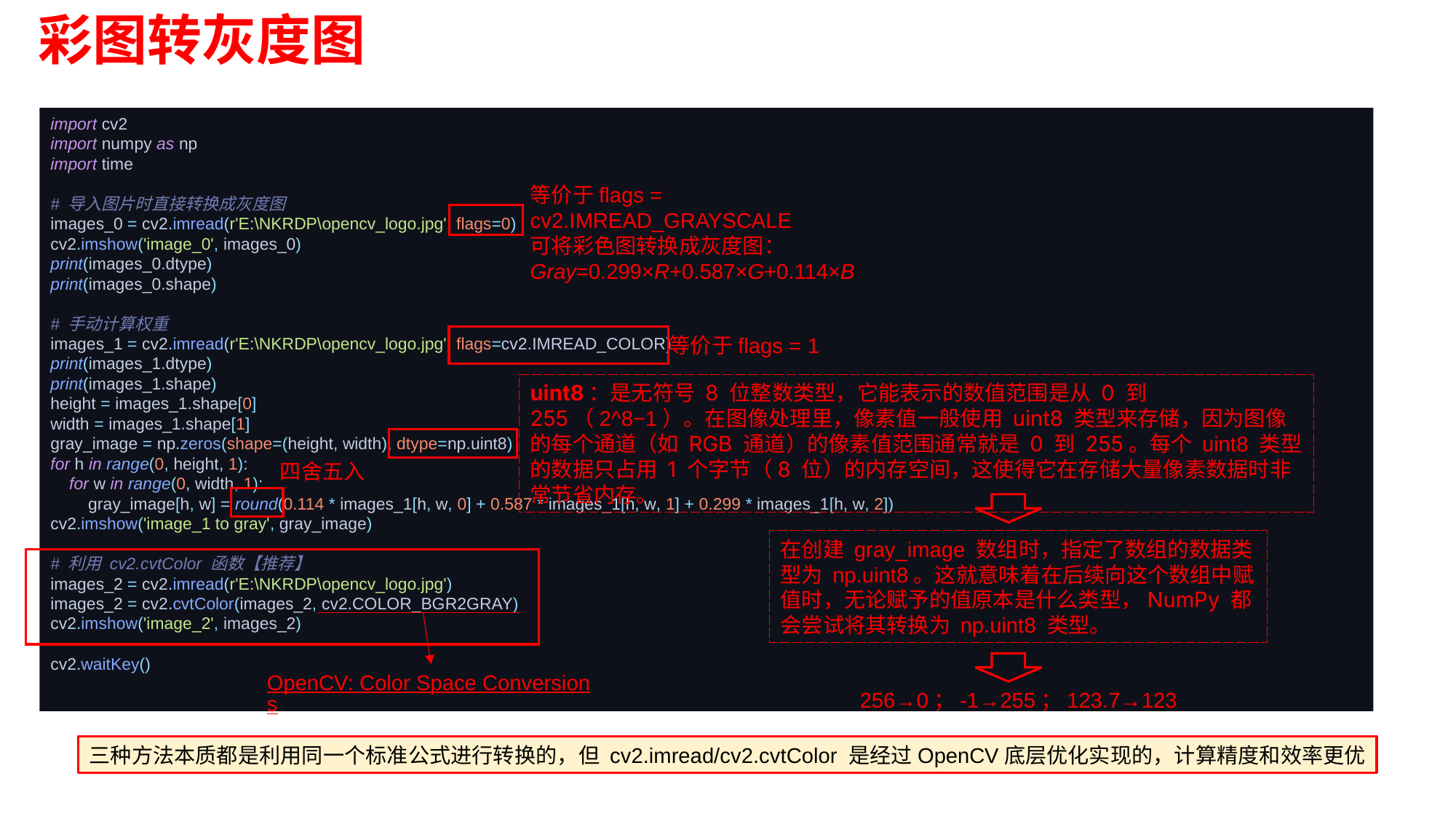

彩图转灰度图
import cv2
import numpy as np
import time
# 导入图片时直接转换成灰度图
images_0 = cv2.imread(r'E:\NKRDP\opencv_logo.jpg', flags=0)
cv2.imshow('image_0', images_0)
print(images_0.dtype)
print(images_0.shape)
# 手动计算权重
images_1 = cv2.imread(r'E:\NKRDP\opencv_logo.jpg', flags=cv2.IMREAD_COLOR)
print(images_1.dtype)
print(images_1.shape)
height = images_1.shape[0]
width = images_1.shape[1]
gray_image = np.zeros(shape=(height, width), dtype=np.uint8)
for h in range(0, height, 1):
    for w in range(0, width, 1):
        gray_image[h, w] = round(0.114 * images_1[h, w, 0] + 0.587 * images_1[h, w, 1] + 0.299 * images_1[h, w, 2])
cv2.imshow('image_1 to gray', gray_image)
# 利用 cv2.cvtColor 函数【推荐】
images_2 = cv2.imread(r'E:\NKRDP\opencv_logo.jpg')
images_2 = cv2.cvtColor(images_2, cv2.COLOR_BGR2GRAY)
cv2.imshow('image_2', images_2)
cv2.waitKey()
等价于flags = cv2.IMREAD_GRAYSCALE
可将彩色图转换成灰度图：
Gray=0.299×R+0.587×G+0.114×B

等价于flags = 1
uint8：是无符号 8 位整数类型，它能表示的数值范围是从 0 到 255（2^8−1）。在图像处理里，像素值一般使用 uint8 类型来存储，因为图像的每个通道（如 RGB 通道）的像素值范围通常就是 0 到 255。每个 uint8 类型的数据只占用 1 个字节（8 位）的内存空间，这使得它在存储大量像素数据时非常节省内存。

四舍五入

在创建 gray_image 数组时，指定了数组的数据类型为 np.uint8。这就意味着在后续向这个数组中赋值时，无论赋予的值原本是什么类型，NumPy 都会尝试将其转换为 np.uint8 类型。

OpenCV: Color Space Conversions
256→0；-1→255；123.7→123
三种方法本质都是利用同一个标准公式进行转换的，但 cv2.imread/cv2.cvtColor 是经过OpenCV底层优化实现的，计算精度和效率更优